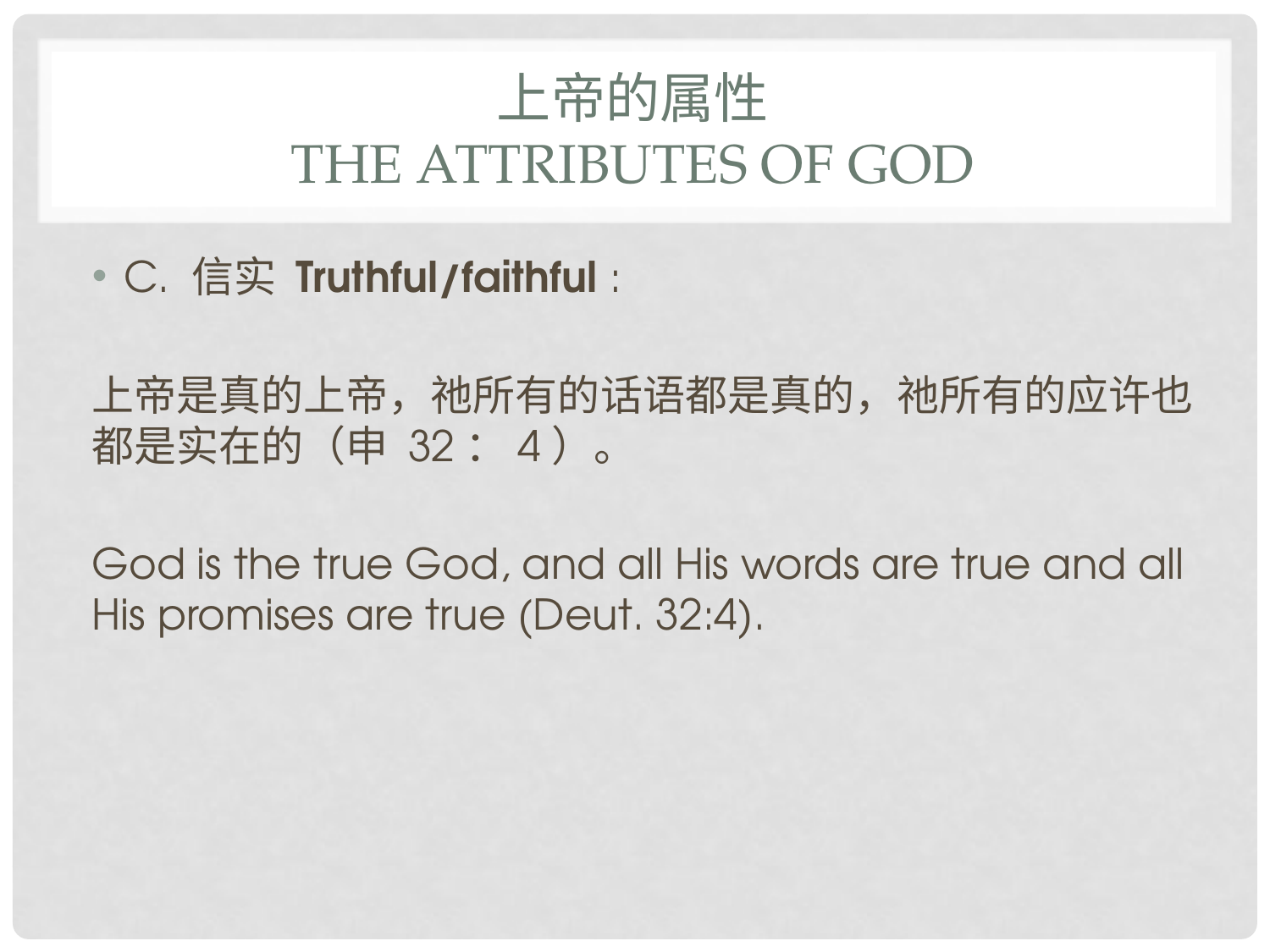

# 上帝的属性 The attributes of God
C. 信实 Truthful/faithful :

上帝是真的上帝，祂所有的话语都是真的，祂所有的应许也都是实在的（申 32：4）。

God is the true God, and all His words are true and all His promises are true (Deut. 32:4).